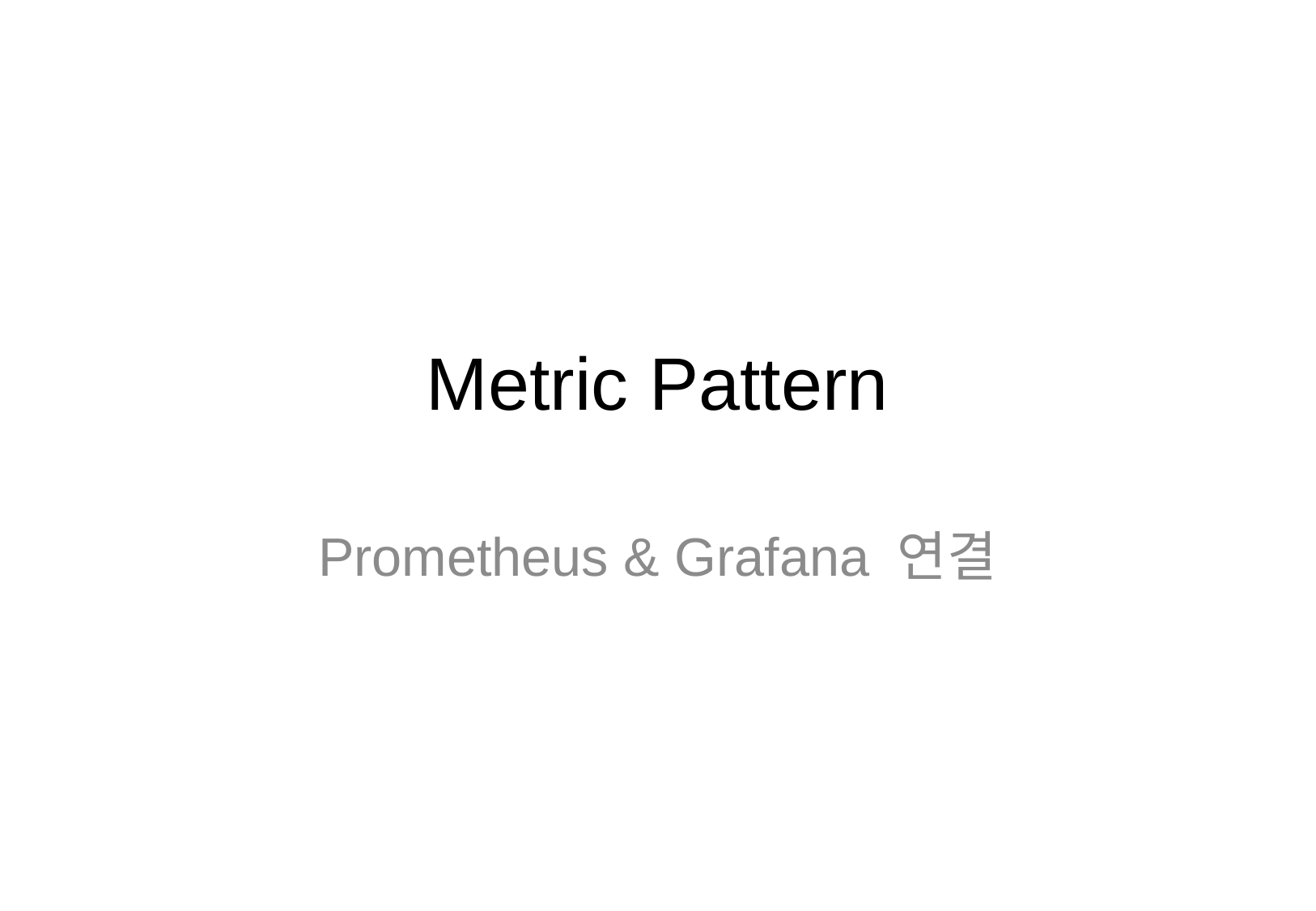

# Metric Pattern
Prometheus & Grafana 연결